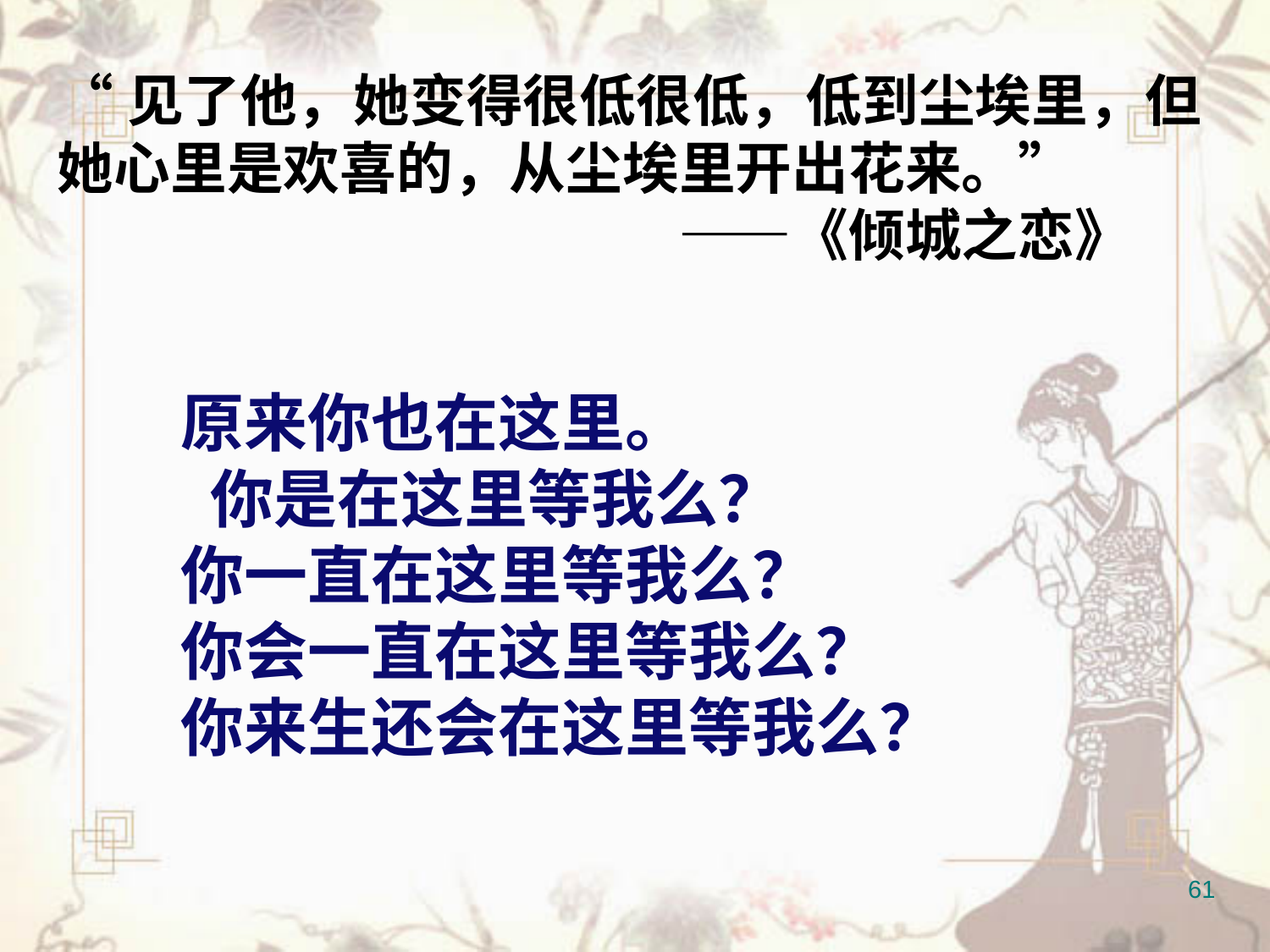

“见了他，她变得很低很低，低到尘埃里，但她心里是欢喜的，从尘埃里开出花来。”
　　　　　　　　　　　——《倾城之恋》
原来你也在这里。
 你是在这里等我么？
你一直在这里等我么？
你会一直在这里等我么？
你来生还会在这里等我么？
61